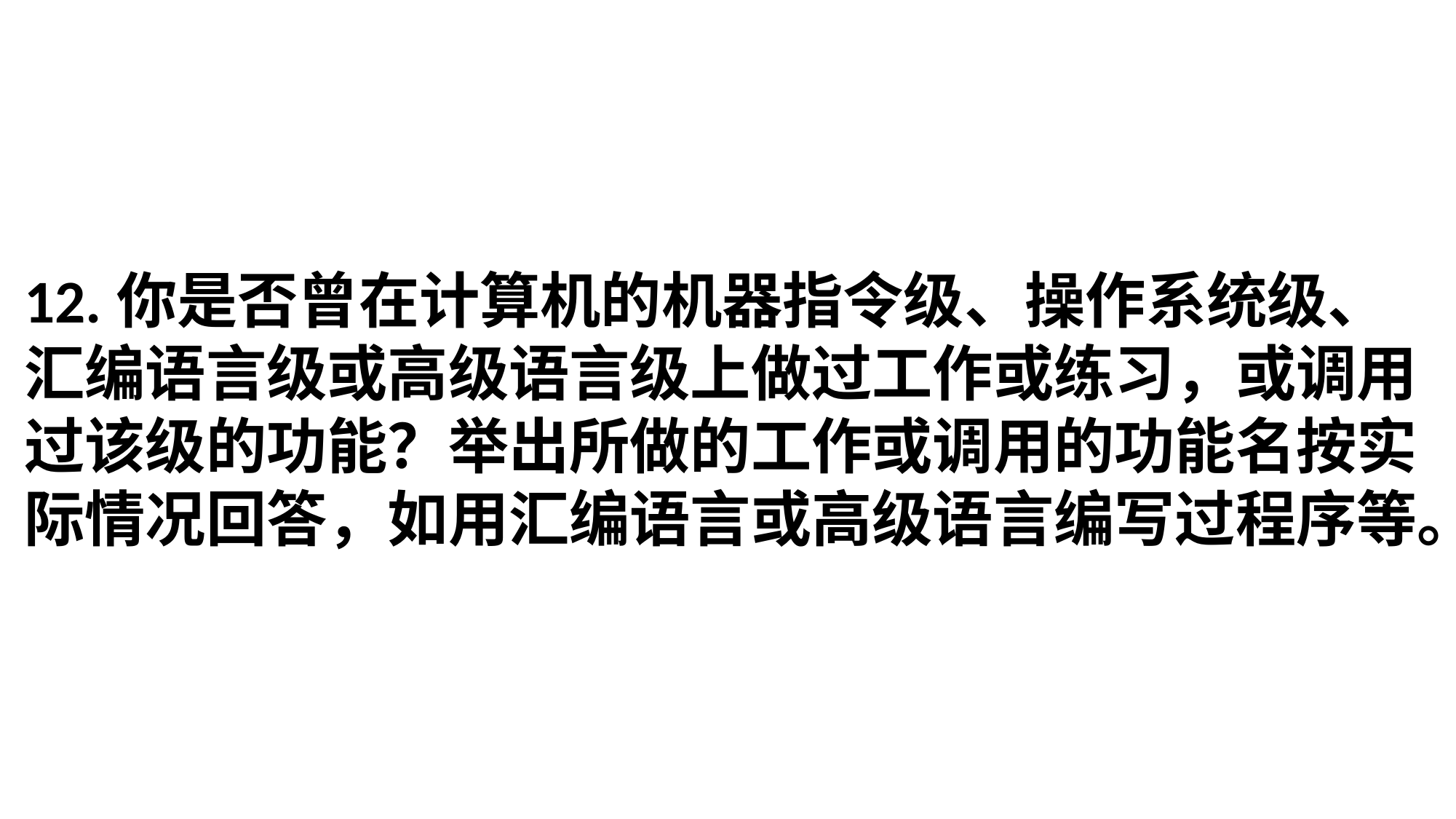

12.你是否曾在计算机的机器指令级、操作系统级、汇编语言级或高级语言级上做过工作或练习，或调用过该级的功能？举出所做的工作或调用的功能名按实际情况回答，如用汇编语言或高级语言编写过程序等。